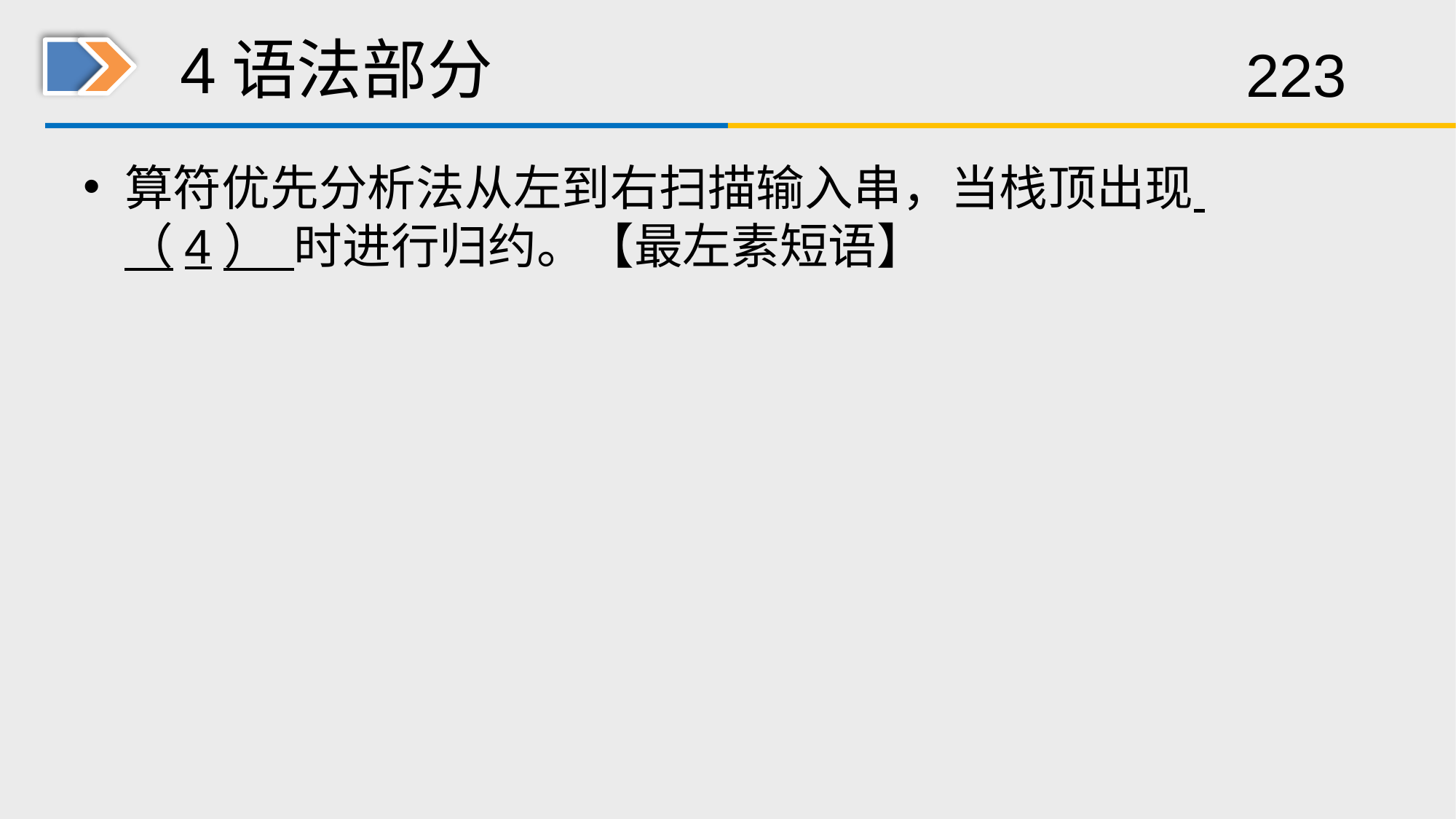

# 4语法部分
223
算符优先分析法从左到右扫描输入串，当栈顶出现  （4）  时进行归约。【最左素短语】